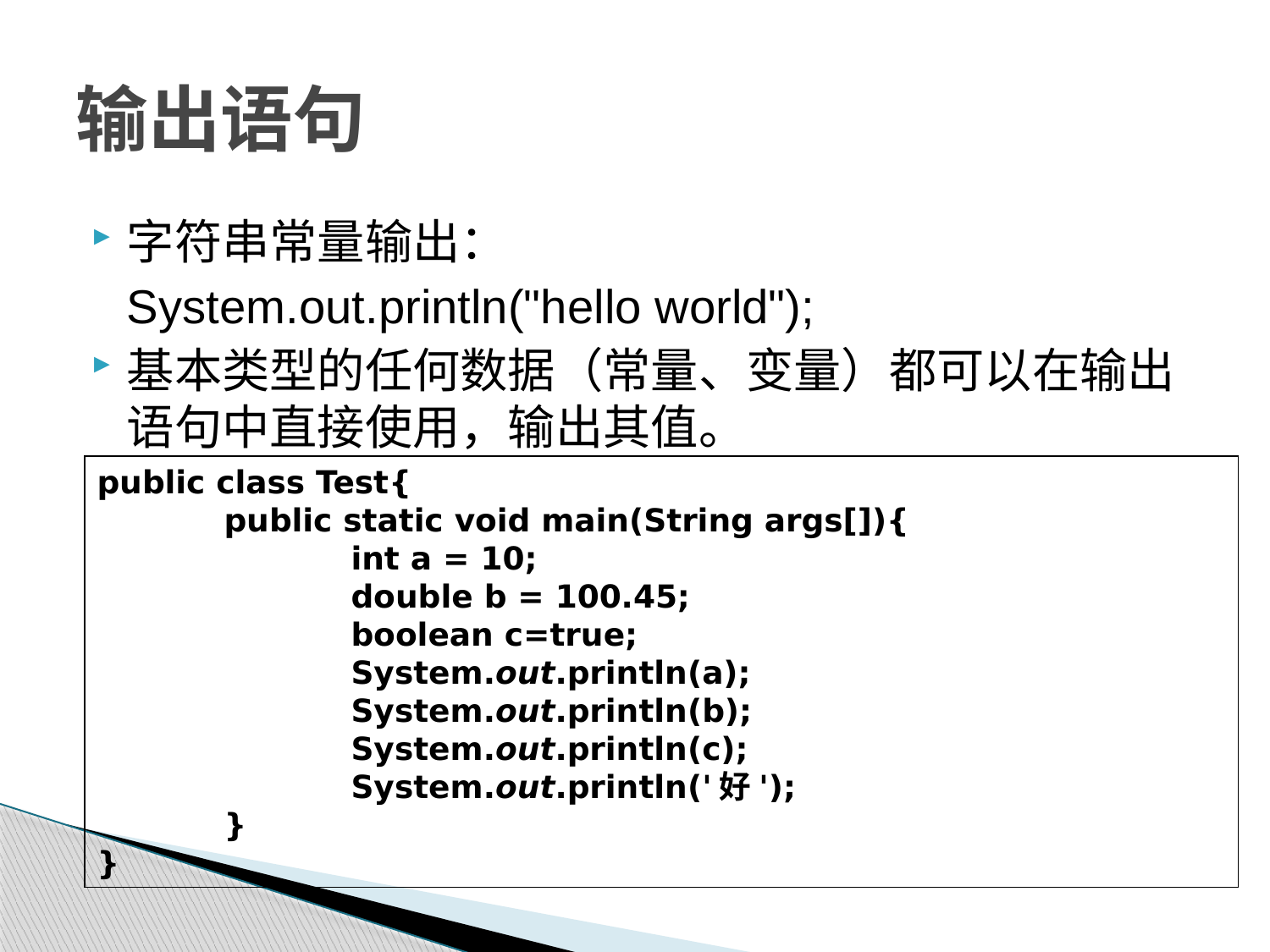

# 输出语句
字符串常量输出：
	System.out.println("hello world");
基本类型的任何数据（常量、变量）都可以在输出语句中直接使用，输出其值。
public class Test{
	public static void main(String args[]){
		int a = 10;
		double b = 100.45;
		boolean c=true;
		System.out.println(a);
		System.out.println(b);
		System.out.println(c);
		System.out.println('好');
	}
}